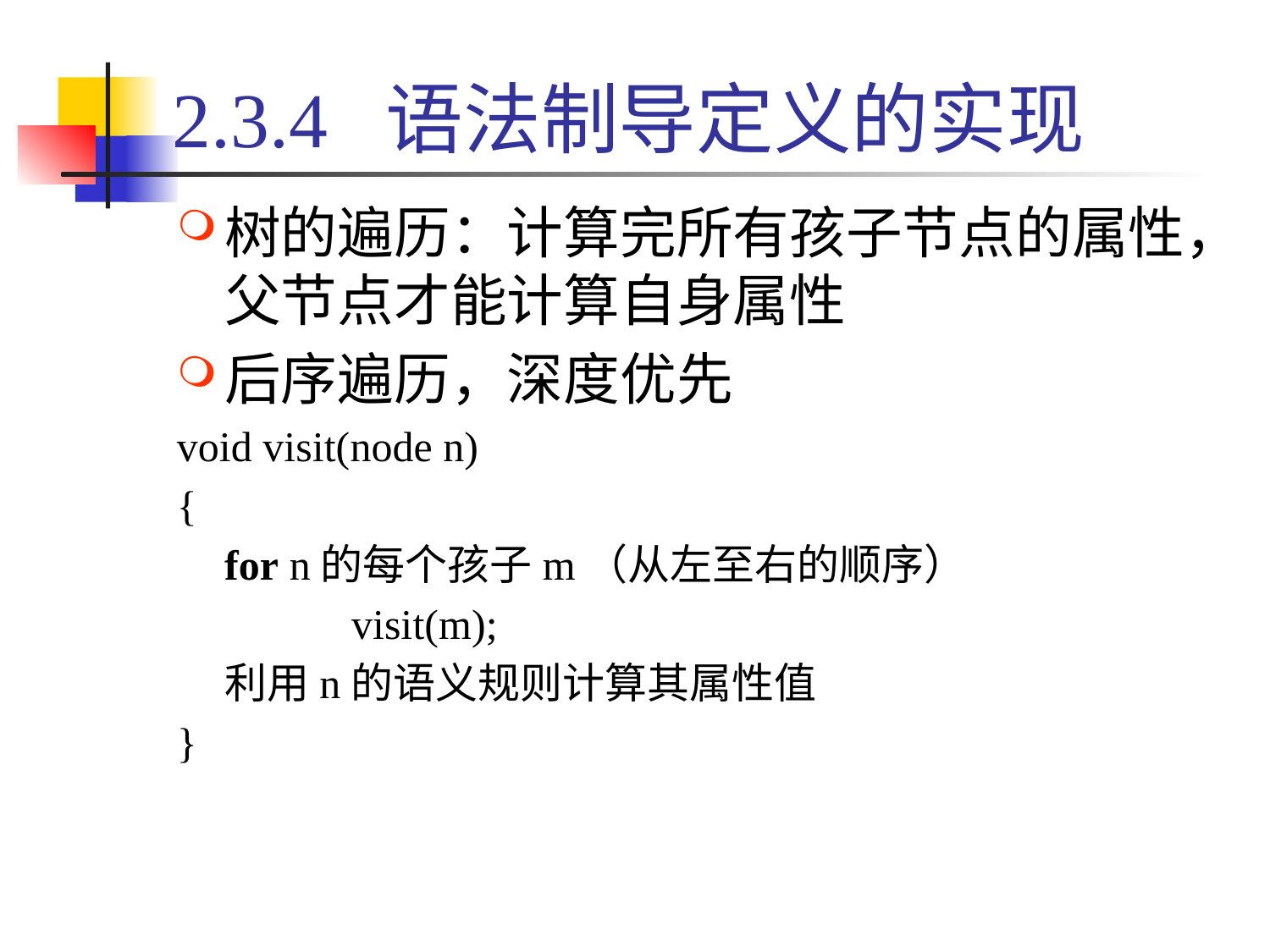

# 2.3.4  语法制导定义的实现
树的遍历：计算完所有孩子节点的属性，父节点才能计算自身属性
后序遍历，深度优先
void visit(node n)
{
	for n的每个孩子m（从左至右的顺序）
		visit(m);
	利用n的语义规则计算其属性值
}